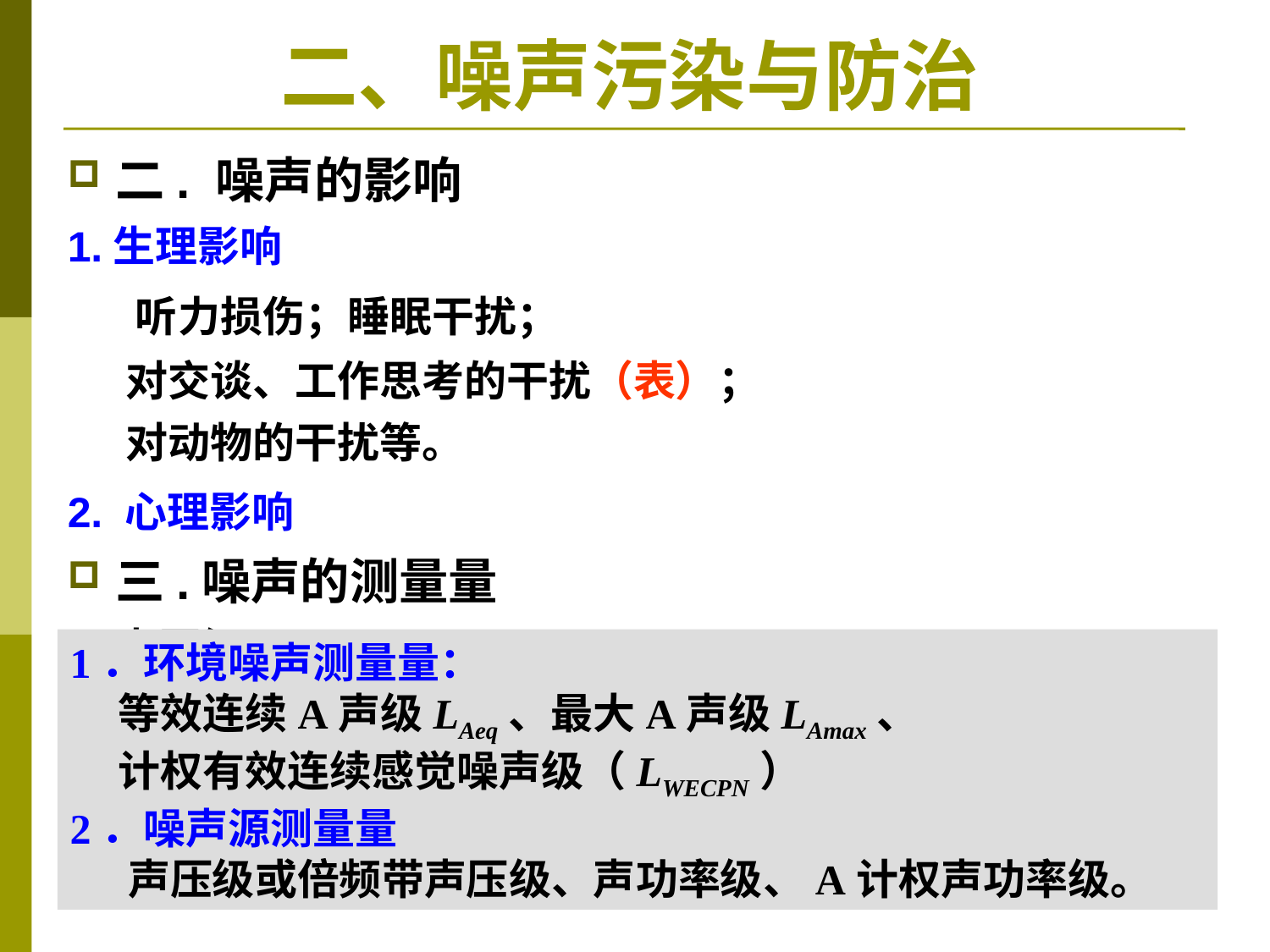

# 二、噪声污染与防治
二. 噪声的影响
1.生理影响
     听力损伤；睡眠干扰；
     对交谈、工作思考的干扰（表）；
     对动物的干扰等。
2. 心理影响
三.噪声的测量量
    声压级：LP=20lg(p/p0)
    噪声表示单位：分贝（dB ）
1．环境噪声测量量：
    等效连续A声级LAeq、最大A声级LAmax、
    计权有效连续感觉噪声级（LWECPN）
2．噪声源测量量
     声压级或倍频带声压级、声功率级、A计权声功率级。